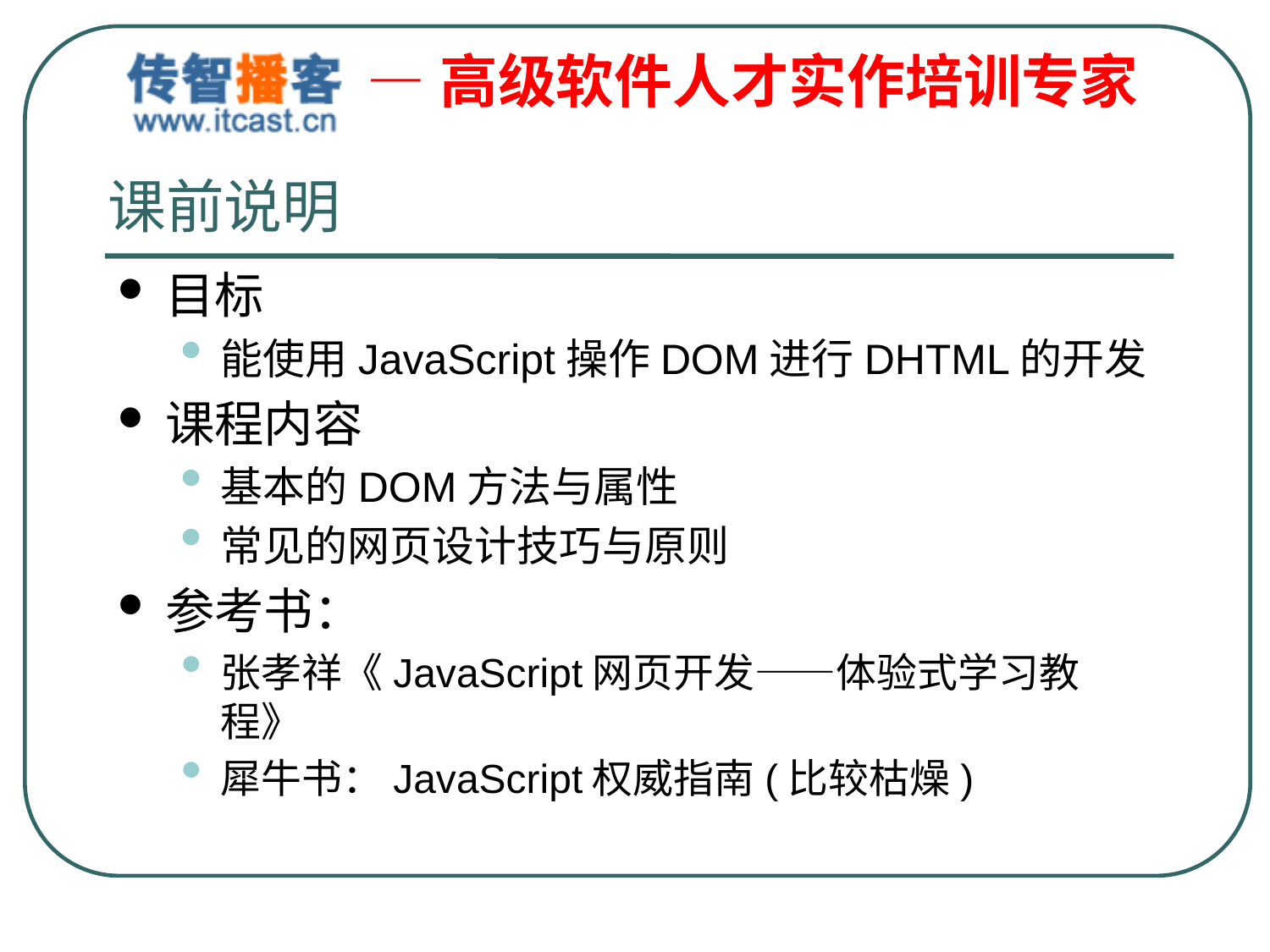

# 课前说明
目标
能使用JavaScript操作DOM进行DHTML的开发
课程内容
基本的DOM方法与属性
常见的网页设计技巧与原则
参考书：
张孝祥《JavaScript网页开发——体验式学习教程》
犀牛书：JavaScript权威指南(比较枯燥)